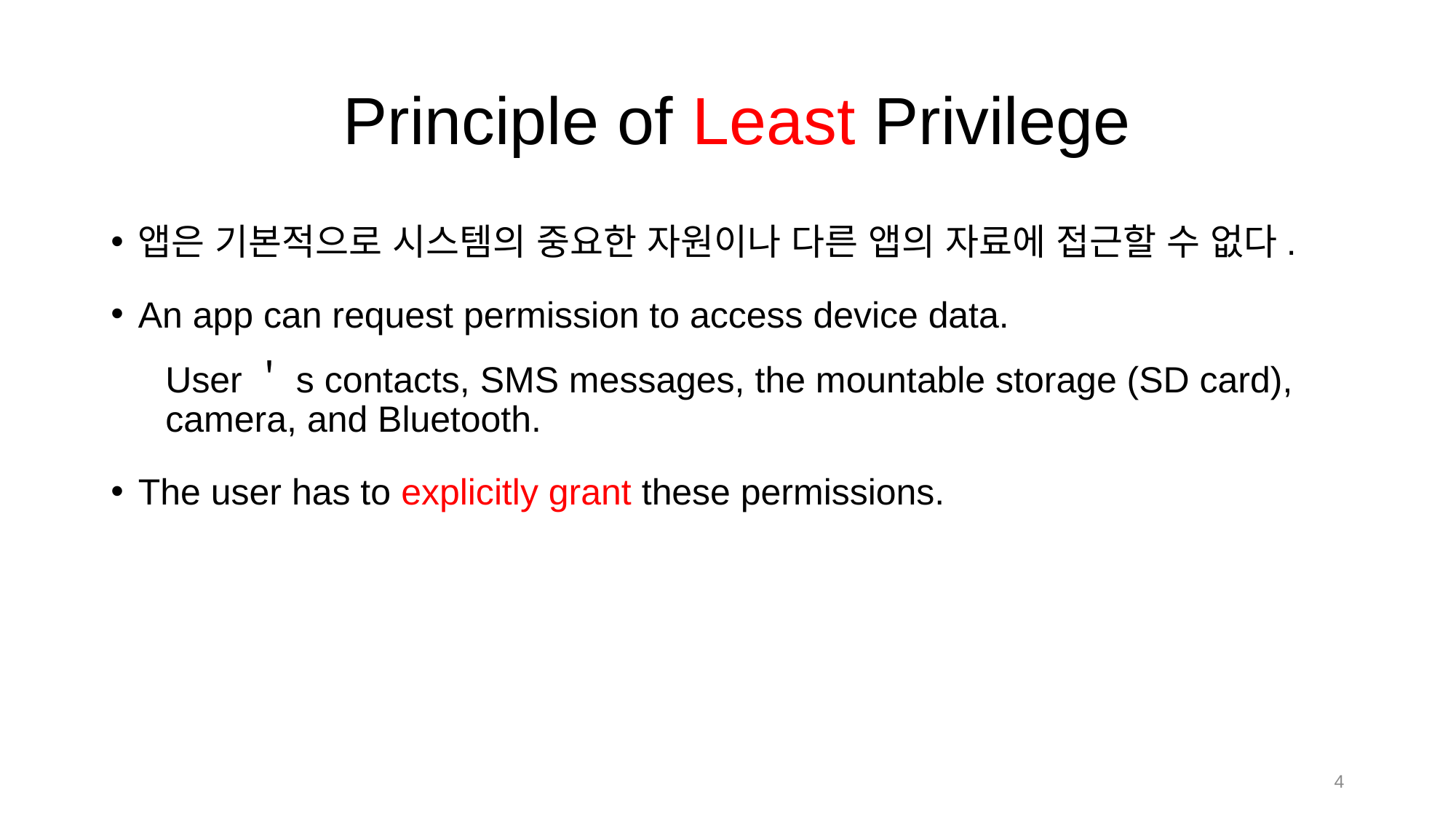

# Principle of Least Privilege
앱은 기본적으로 시스템의 중요한 자원이나 다른 앱의 자료에 접근할 수 없다.
An app can request permission to access device data.
User＇s contacts, SMS messages, the mountable storage (SD card), camera, and Bluetooth.
The user has to explicitly grant these permissions.
4